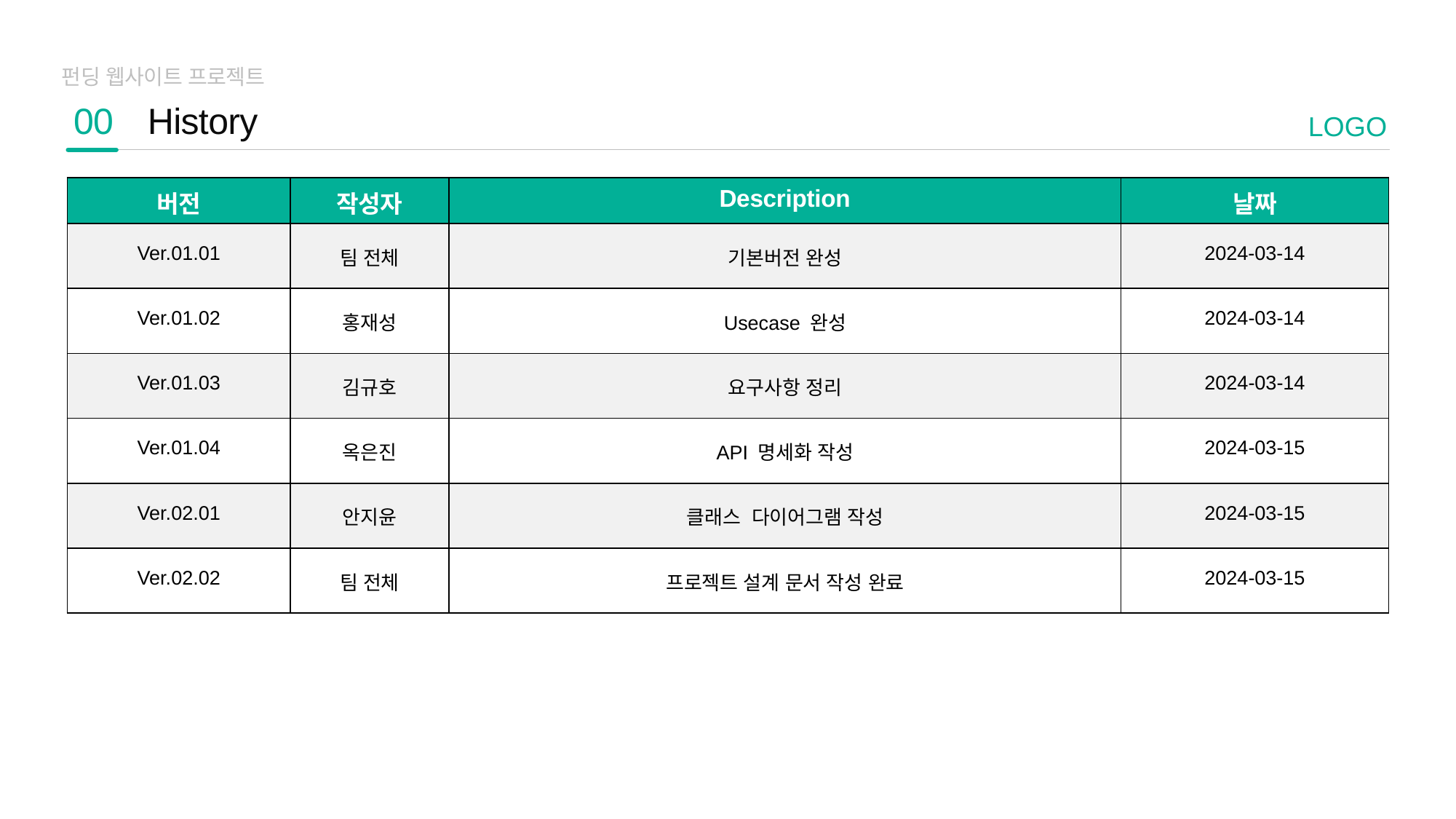

펀딩 웹사이트 프로젝트
00
History
LOGO
| 버전 | 작성자 | Description | 날짜 |
| --- | --- | --- | --- |
| Ver.01.01 | 팀 전체 | 기본버전 완성 | 2024-03-14 |
| Ver.01.02 | 홍재성 | Usecase 완성 | 2024-03-14 |
| Ver.01.03 | 김규호 | 요구사항 정리 | 2024-03-14 |
| Ver.01.04 | 옥은진 | API 명세화 작성 | 2024-03-15 |
| Ver.02.01 | 안지윤 | 클래스 다이어그램 작성 | 2024-03-15 |
| Ver.02.02 | 팀 전체 | 프로젝트 설계 문서 작성 완료 | 2024-03-15 |